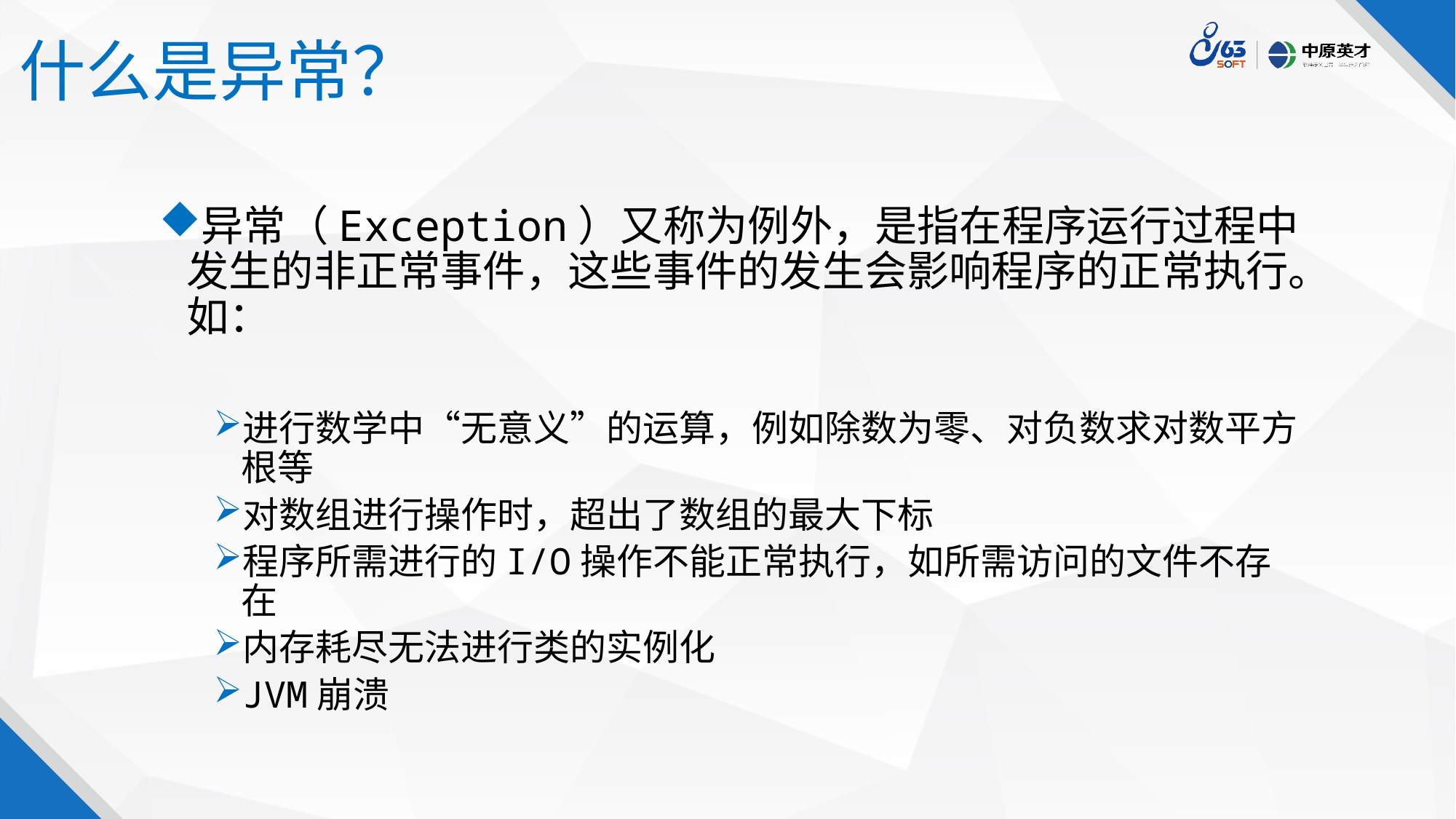

# 什么是异常？
异常（Exception）又称为例外，是指在程序运行过程中发生的非正常事件，这些事件的发生会影响程序的正常执行。如：

进行数学中“无意义”的运算，例如除数为零、对负数求对数平方根等
对数组进行操作时，超出了数组的最大下标
程序所需进行的I/O操作不能正常执行，如所需访问的文件不存在
内存耗尽无法进行类的实例化
JVM崩溃